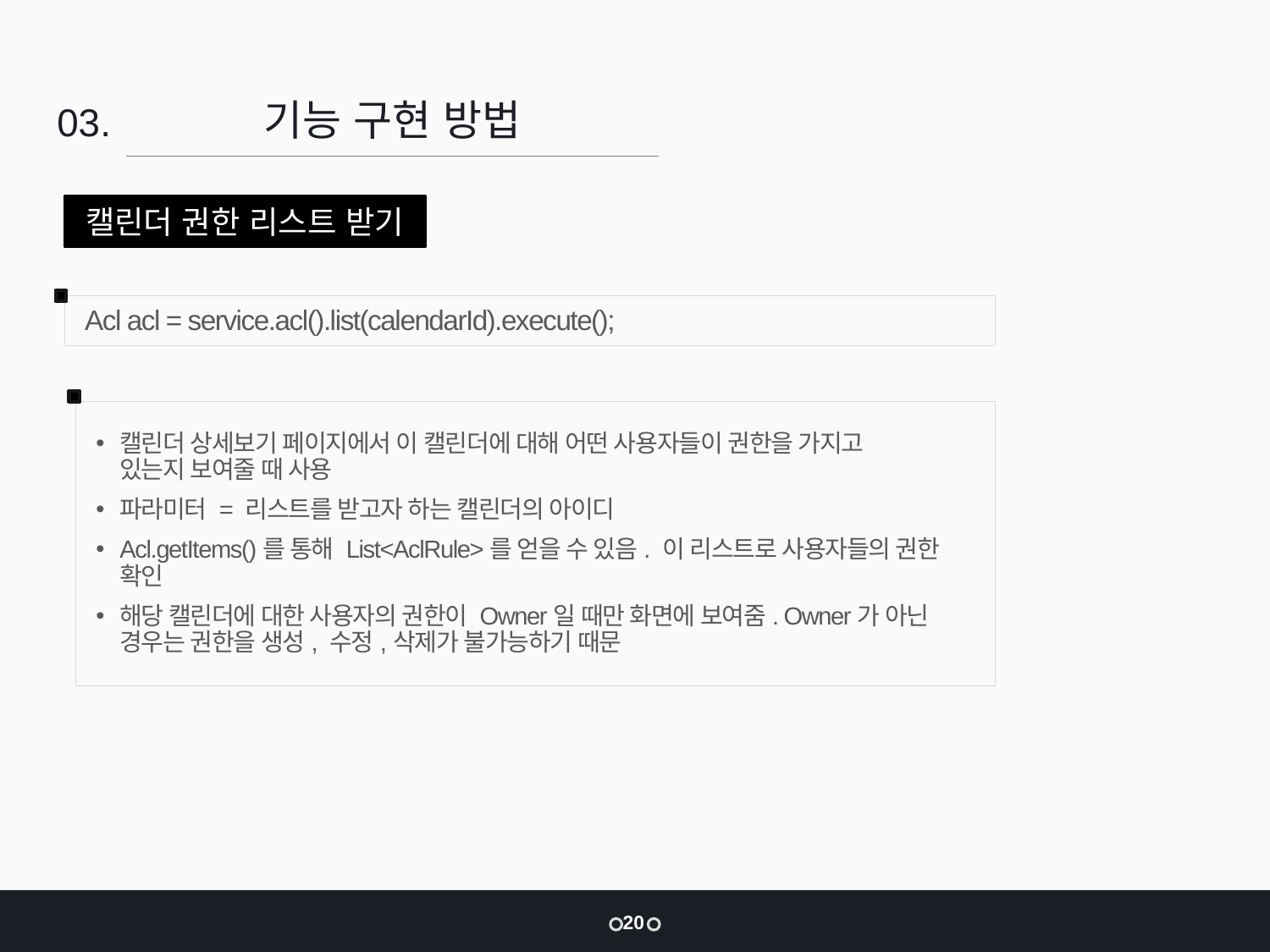

기능 구현 방법
03.
캘린더 권한 리스트 받기

Acl acl = service.acl().list(calendarId).execute();

캘린더 상세보기 페이지에서 이 캘린더에 대해 어떤 사용자들이 권한을 가지고
있는지 보여줄 때 사용
파라미터 = 리스트를 받고자 하는 캘린더의 아이디
Acl.getItems()를 통해 List<AclRule>를 얻을 수 있음. 이 리스트로 사용자들의 권한 확인
해당 캘린더에 대한 사용자의 권한이 Owner일 때만 화면에 보여줌. Owner가 아닌 경우는 권한을 생성, 수정,삭제가 불가능하기 때문
20